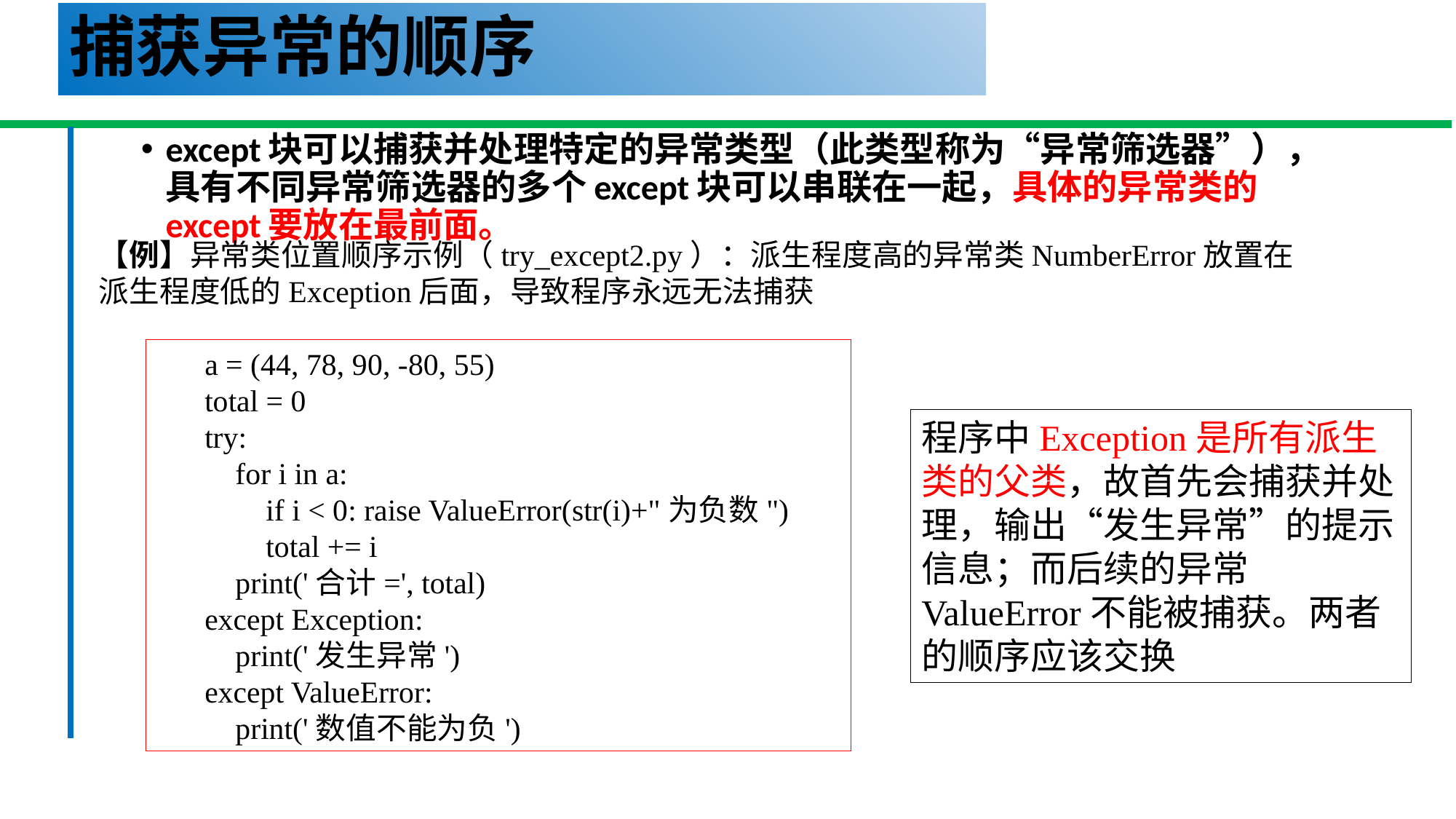

# 捕获异常的顺序
except块可以捕获并处理特定的异常类型（此类型称为“异常筛选器”），具有不同异常筛选器的多个except块可以串联在一起，具体的异常类的except要放在最前面。
【例】异常类位置顺序示例（try_except2.py）：派生程度高的异常类NumberError放置在派生程度低的Exception后面，导致程序永远无法捕获
a = (44, 78, 90, -80, 55)
total = 0
try:
    for i in a:
        if i < 0: raise ValueError(str(i)+"为负数")
        total += i
    print('合计=', total)
except Exception:
    print('发生异常')
except ValueError:
    print('数值不能为负')
程序中Exception是所有派生类的父类，故首先会捕获并处理，输出“发生异常”的提示信息；而后续的异常ValueError不能被捕获。两者的顺序应该交换